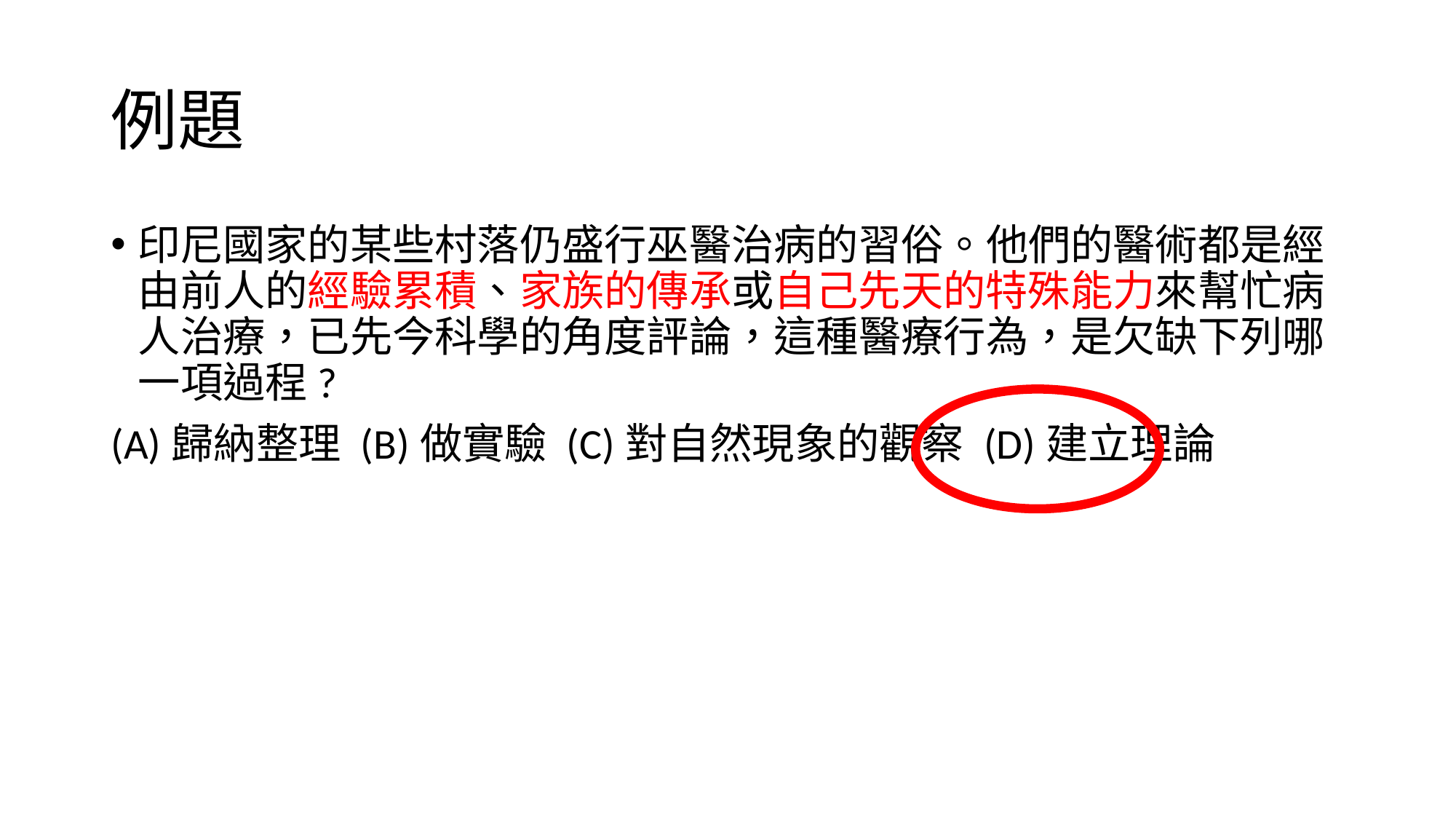

# 例題
印尼國家的某些村落仍盛行巫醫治病的習俗。他們的醫術都是經由前人的經驗累積、家族的傳承或自己先天的特殊能力來幫忙病人治療，已先今科學的角度評論，這種醫療行為，是欠缺下列哪一項過程?
(A)歸納整理 (B)做實驗 (C)對自然現象的觀察 (D)建立理論